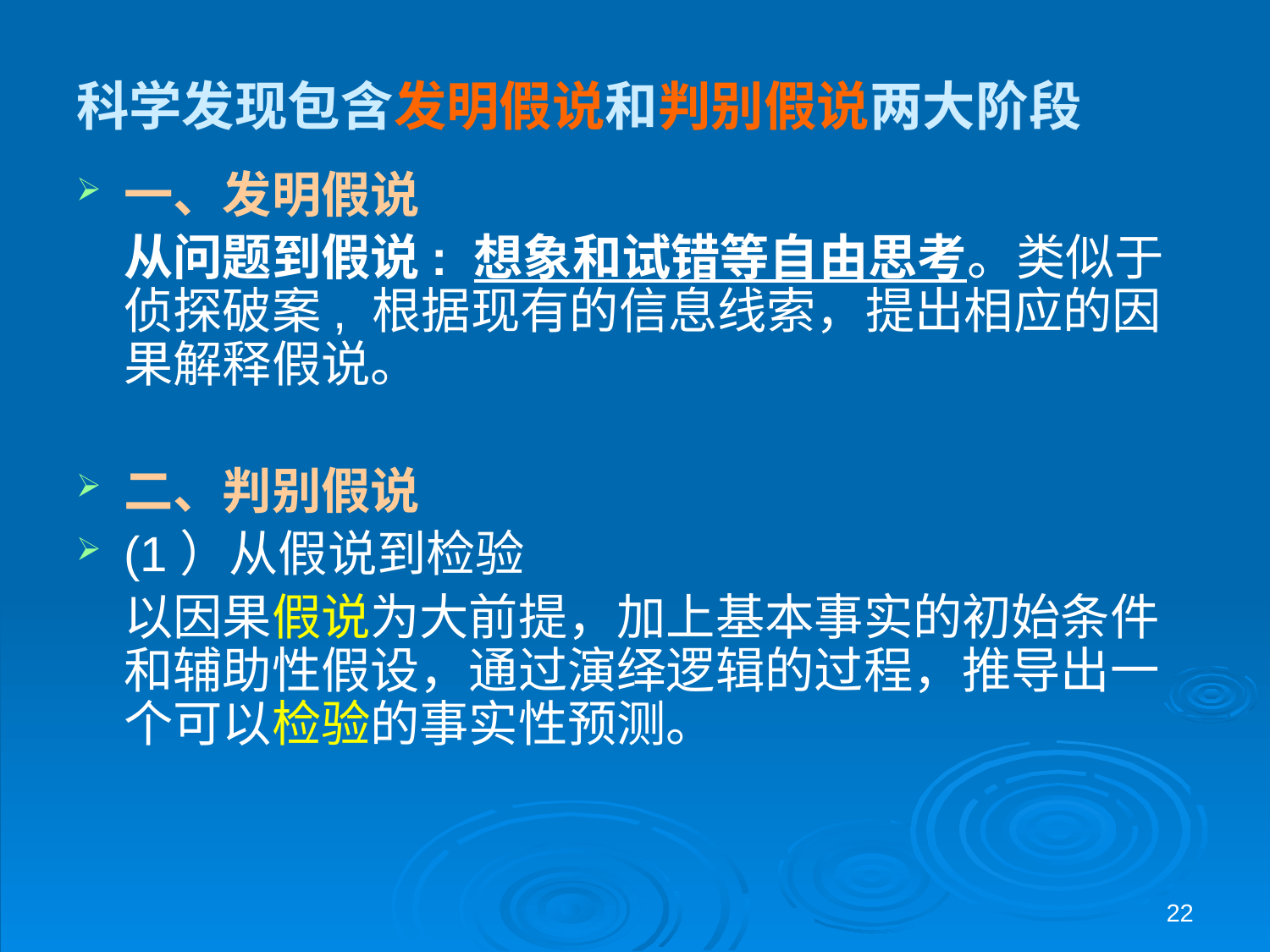

科学发现包含发明假说和判别假说两大阶段

一、发明假说
	从问题到假说: 想象和试错等自由思考。类似于侦探破案, 根据现有的信息线索，提出相应的因果解释假说。

二、判别假说
(1）从假说到检验
	以因果假说为大前提，加上基本事实的初始条件和辅助性假设，通过演绎逻辑的过程，推导出一个可以检验的事实性预测。

22